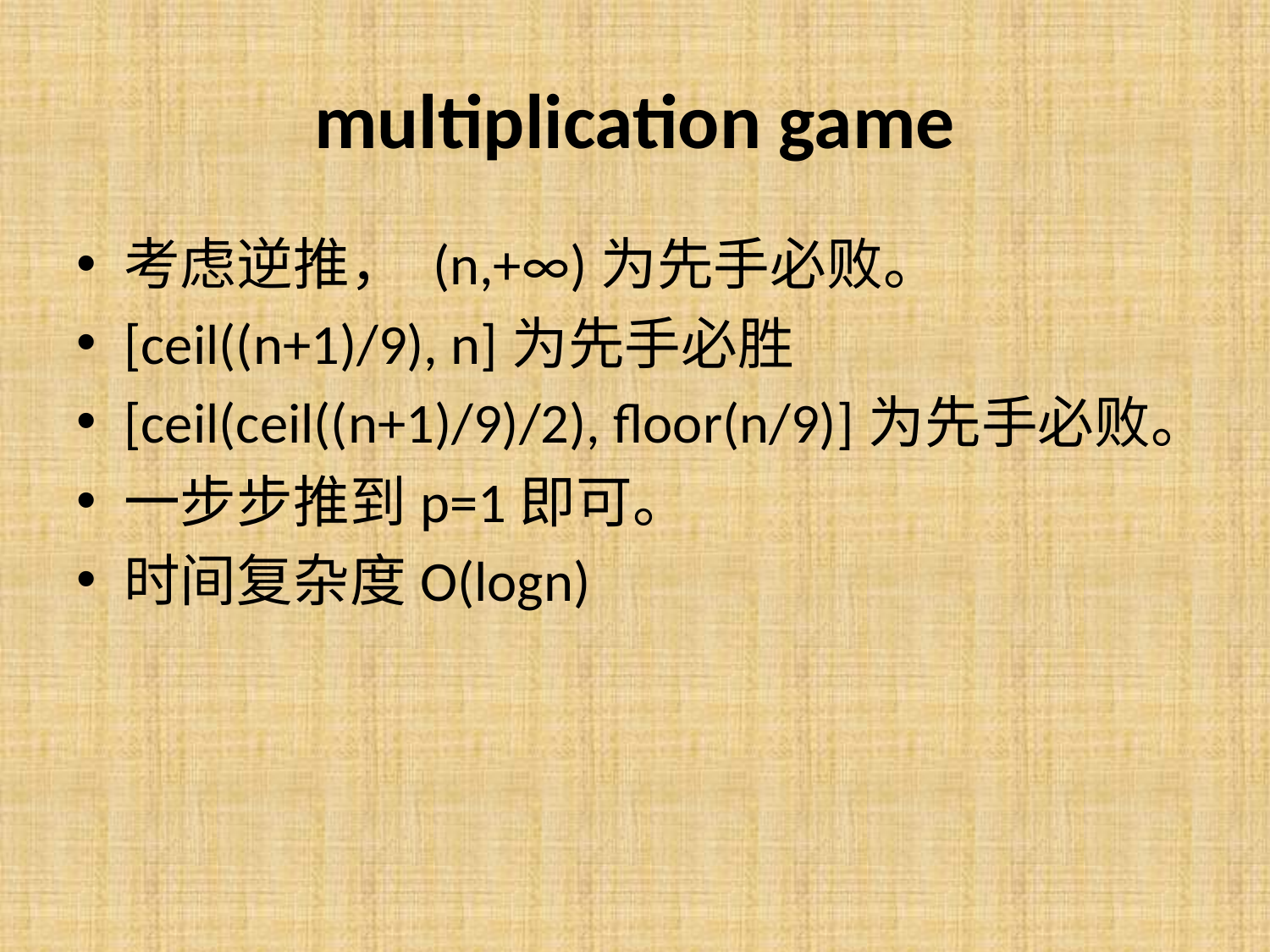

# multiplication game
考虑逆推， (n,+∞)为先手必败。
[ceil((n+1)/9), n]为先手必胜
[ceil(ceil((n+1)/9)/2), floor(n/9)]为先手必败。
一步步推到p=1即可。
时间复杂度O(logn)